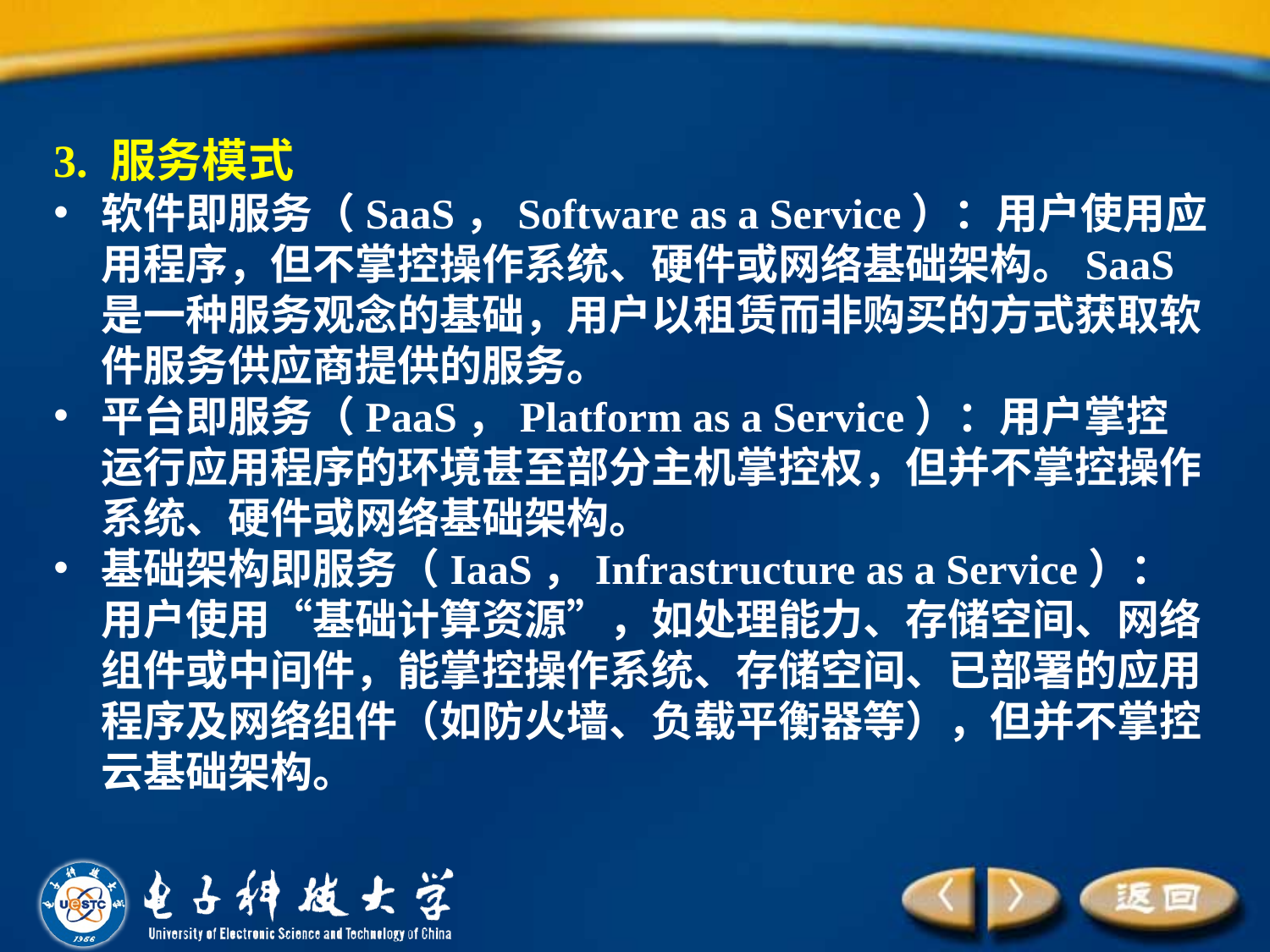

3. 服务模式
软件即服务（SaaS，Software as a Service）：用户使用应用程序，但不掌控操作系统、硬件或网络基础架构。SaaS是一种服务观念的基础，用户以租赁而非购买的方式获取软件服务供应商提供的服务。
平台即服务（PaaS，Platform as a Service）：用户掌控运行应用程序的环境甚至部分主机掌控权，但并不掌控操作系统、硬件或网络基础架构。
基础架构即服务（IaaS，Infrastructure as a Service）：用户使用“基础计算资源”，如处理能力、存储空间、网络组件或中间件，能掌控操作系统、存储空间、已部署的应用程序及网络组件（如防火墙、负载平衡器等），但并不掌控云基础架构。